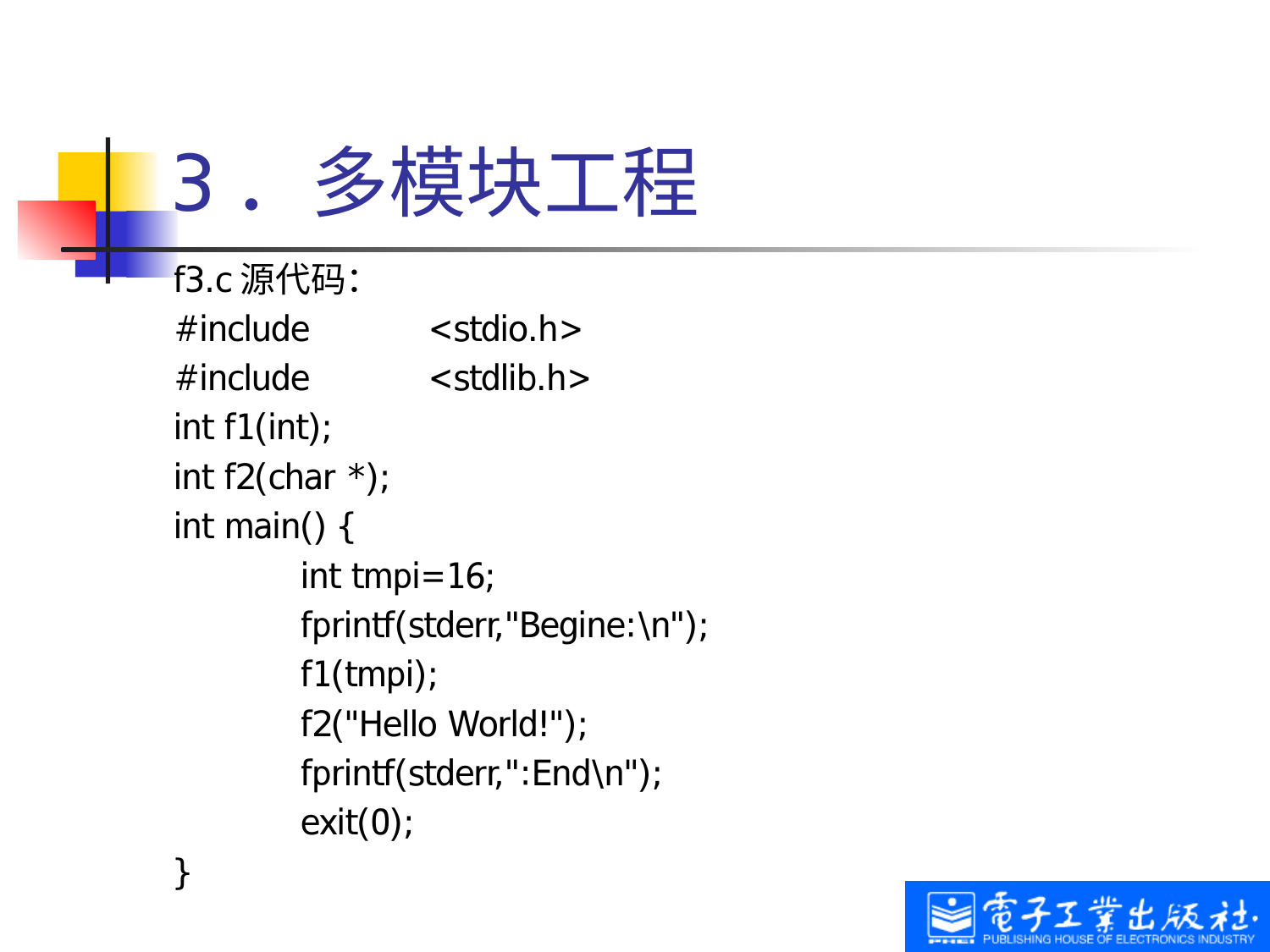

# 3．多模块工程
f3.c源代码：
#include 	<stdio.h>
#include 	<stdlib.h>
int f1(int);
int f2(char *);
int main() {
	int tmpi=16;
	fprintf(stderr,"Begine:\n");
	f1(tmpi);
	f2("Hello World!");
	fprintf(stderr,":End\n");
	exit(0);
}